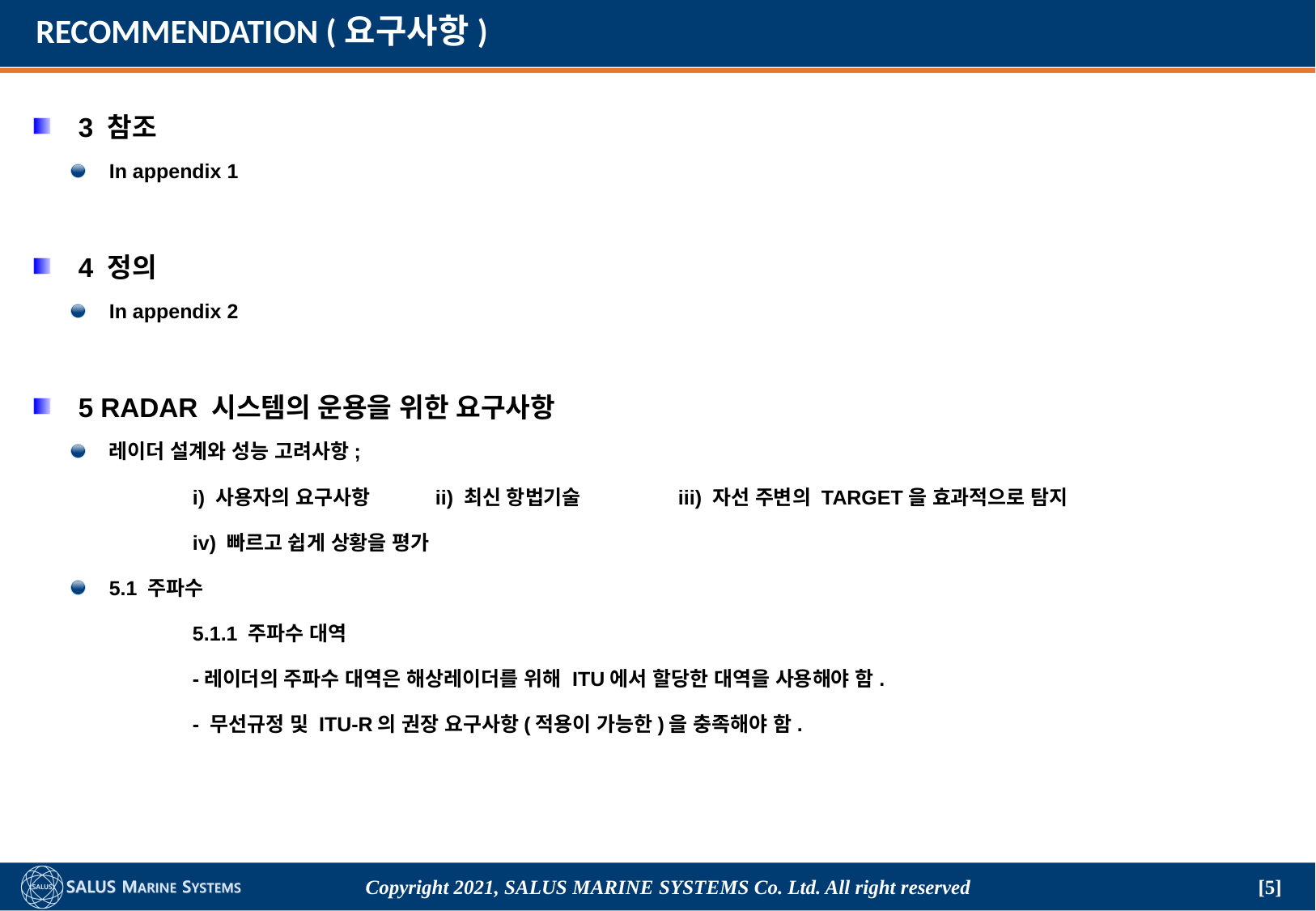

# RECOMMENDATION (요구사항)
3 참조
In appendix 1

4 정의
In appendix 2

5 RADAR 시스템의 운용을 위한 요구사항
레이더 설계와 성능 고려사항;
	i) 사용자의 요구사항	ii) 최신 항법기술	iii) 자선 주변의 TARGET을 효과적으로 탐지
	iv) 빠르고 쉽게 상황을 평가
5.1 주파수
	5.1.1 주파수 대역
	-레이더의 주파수 대역은 해상레이더를 위해 ITU에서 할당한 대역을 사용해야 함.
	- 무선규정 및 ITU-R의 권장 요구사항(적용이 가능한)을 충족해야 함.

Copyright 2021, SALUS Marine Systems Co. Ltd. All right reserved
[5]